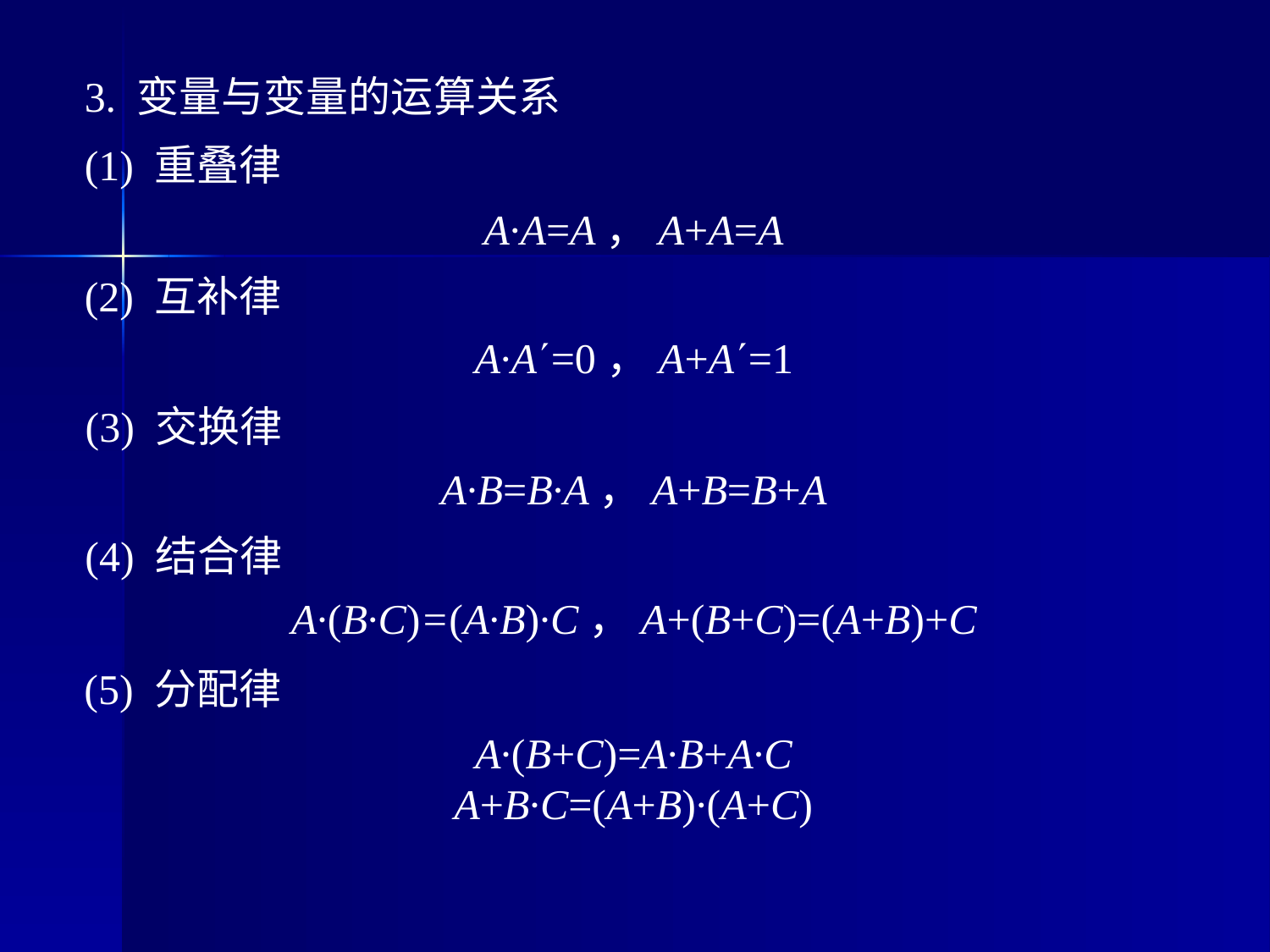

3. 变量与变量的运算关系
(1) 重叠律
A∙A=A，A+A=A
(2) 互补律
A∙A′=0，A+A′=1
(3) 交换律
A∙B=B∙A，A+B=B+A
(4) 结合律
A∙(B∙C)=(A∙B)∙C，A+(B+C)=(A+B)+C
(5) 分配律
A∙(B+C)=A∙B+A∙C
A+B∙C=(A+B)∙(A+C)